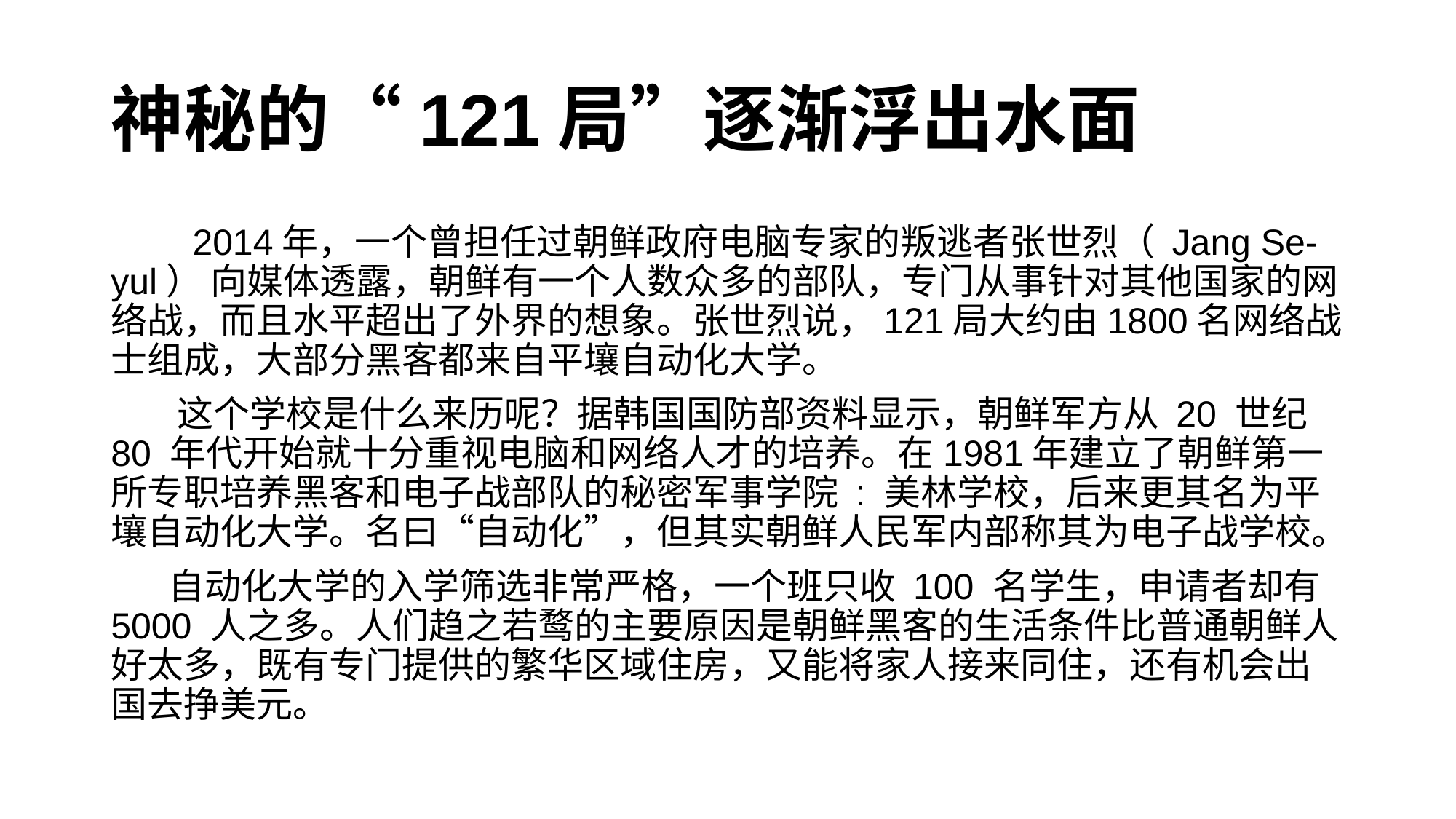

# 神秘的“121局”逐渐浮出水面
        2014年，一个曾担任过朝鲜政府电脑专家的叛逃者张世烈（ Jang Se-yul） 向媒体透露，朝鲜有一个人数众多的部队，专门从事针对其他国家的网络战，而且水平超出了外界的想象。张世烈说，121局大约由1800名网络战士组成，大部分黑客都来自平壤自动化大学。
       这个学校是什么来历呢？据韩国国防部资料显示，朝鲜军方从 20 世纪 80 年代开始就十分重视电脑和网络人才的培养。在1981年建立了朝鲜第一所专职培养黑客和电子战部队的秘密军事学院 : 美林学校，后来更其名为平壤自动化大学。名曰“自动化”，但其实朝鲜人民军内部称其为电子战学校。
      自动化大学的入学筛选非常严格，一个班只收 100 名学生，申请者却有 5000 人之多。人们趋之若鹜的主要原因是朝鲜黑客的生活条件比普通朝鲜人好太多，既有专门提供的繁华区域住房，又能将家人接来同住，还有机会出国去挣美元。